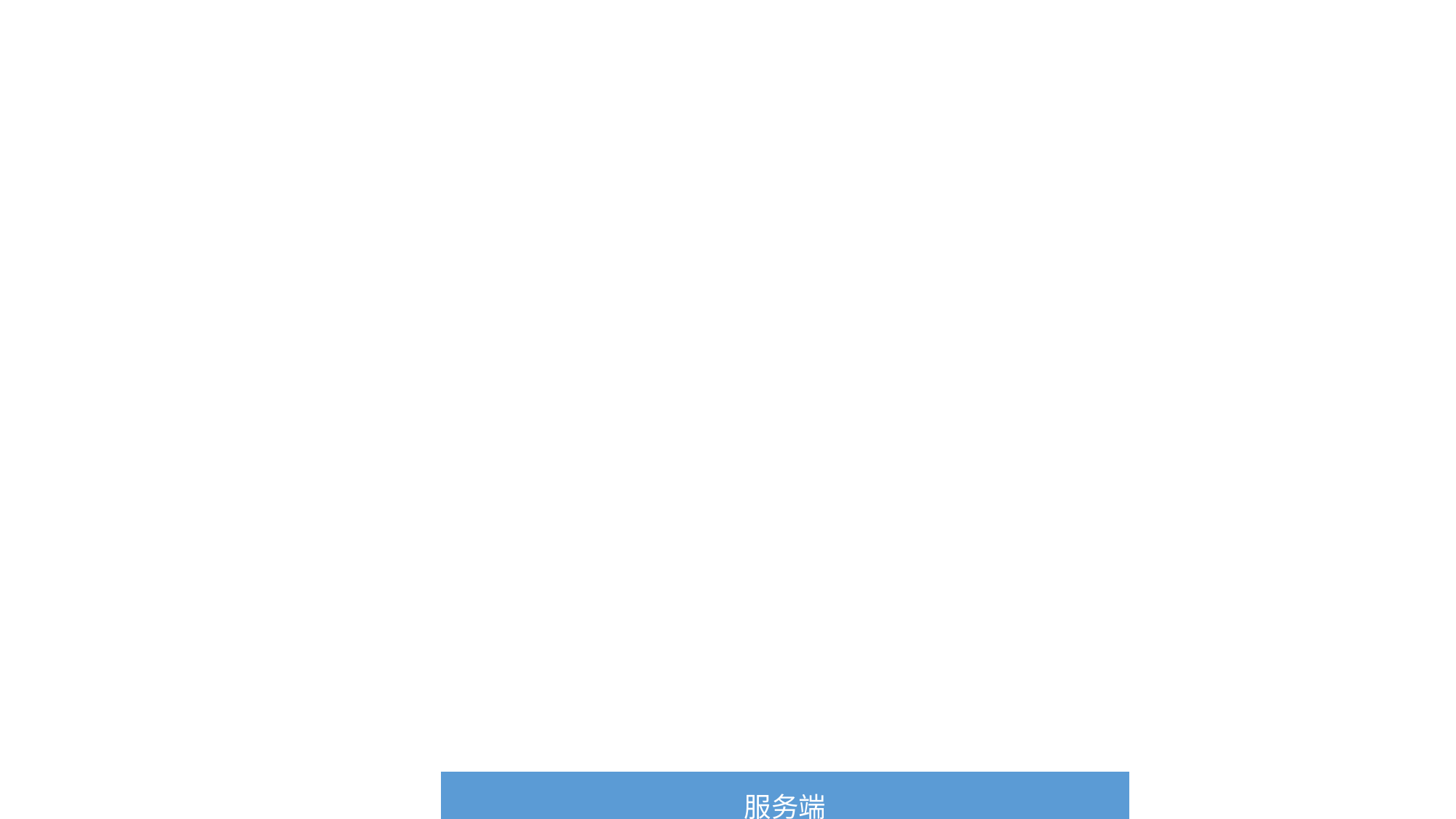

服务端
数据传输对象（DTO）
UserService.h
MessageService.h
GroupChatService.h
FriendService.h
数据库服务接口：
UserService.cpp
MessageService.cpp
FriendService.cpp
GroupChatService.cpp
服务功能实现：
数据库